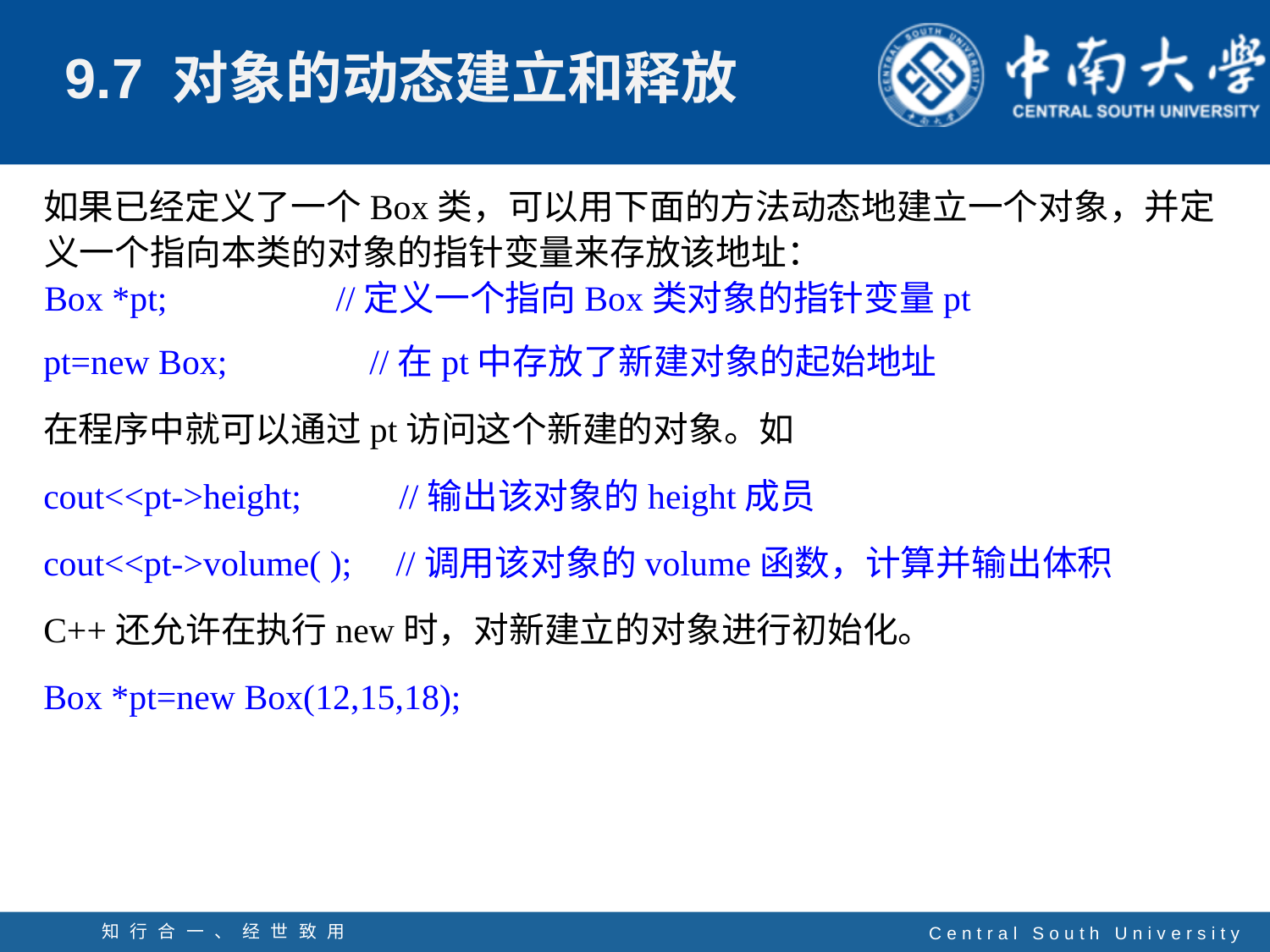

如果已经定义了一个Box类，可以用下面的方法动态地建立一个对象，并定义一个指向本类的对象的指针变量来存放该地址：
Box *pt;                   //定义一个指向Box类对象的指针变量pt
pt=new Box;                //在pt中存放了新建对象的起始地址
在程序中就可以通过pt访问这个新建的对象。如
cout<<pt->height;           //输出该对象的height成员
cout<<pt->volume( );     //调用该对象的volume函数，计算并输出体积
C++还允许在执行new时，对新建立的对象进行初始化。
Box *pt=new Box(12,15,18);

知行合一、经世致用
自强不息 厚德载物
Central South University